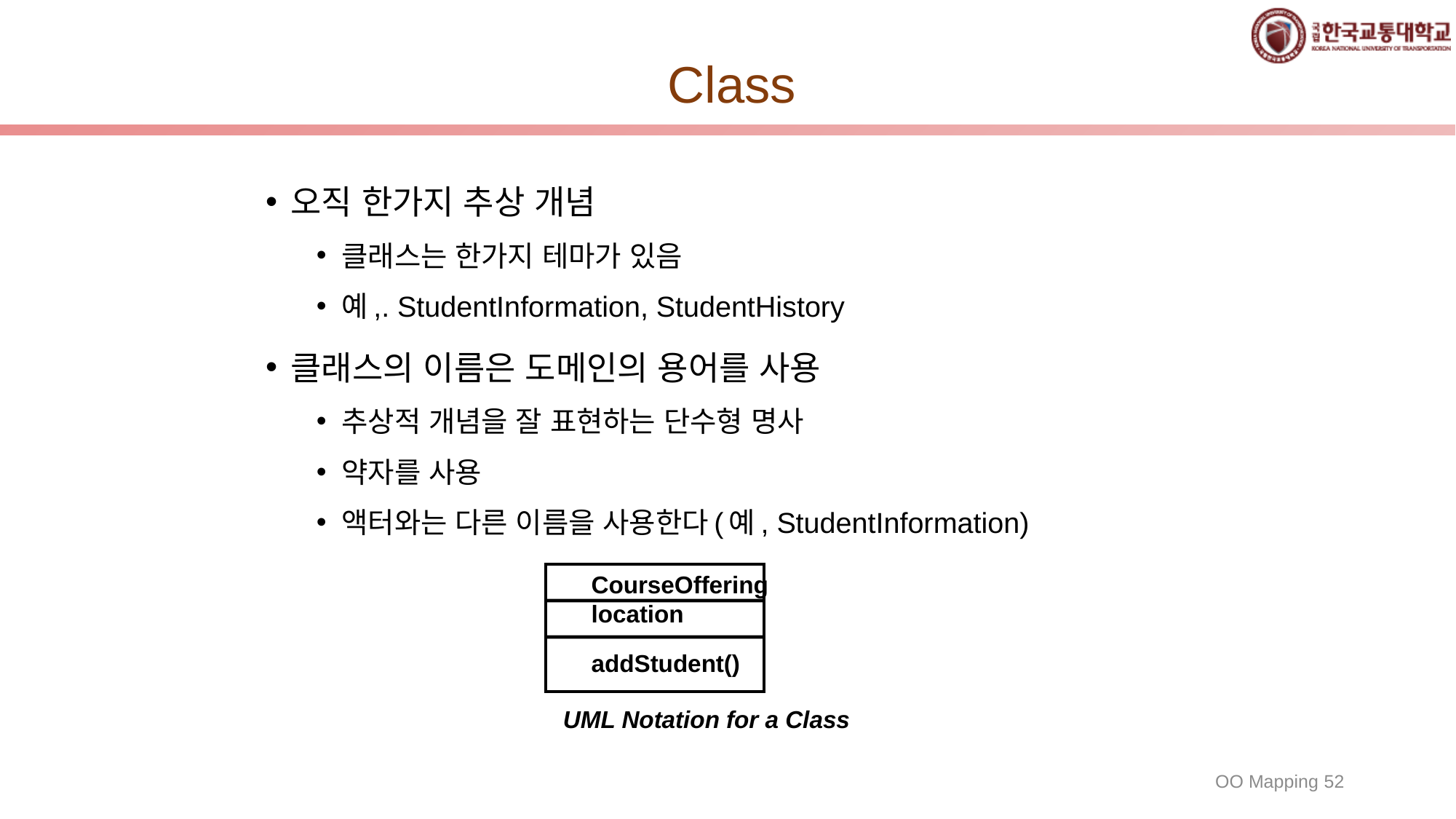

# Class
오직 한가지 추상 개념
클래스는 한가지 테마가 있음
예,. StudentInformation, StudentHistory
클래스의 이름은 도메인의 용어를 사용
추상적 개념을 잘 표현하는 단수형 명사
약자를 사용
액터와는 다른 이름을 사용한다(예, StudentInformation)

CourseOffering
location

addStudent()

UML Notation for a Class
52